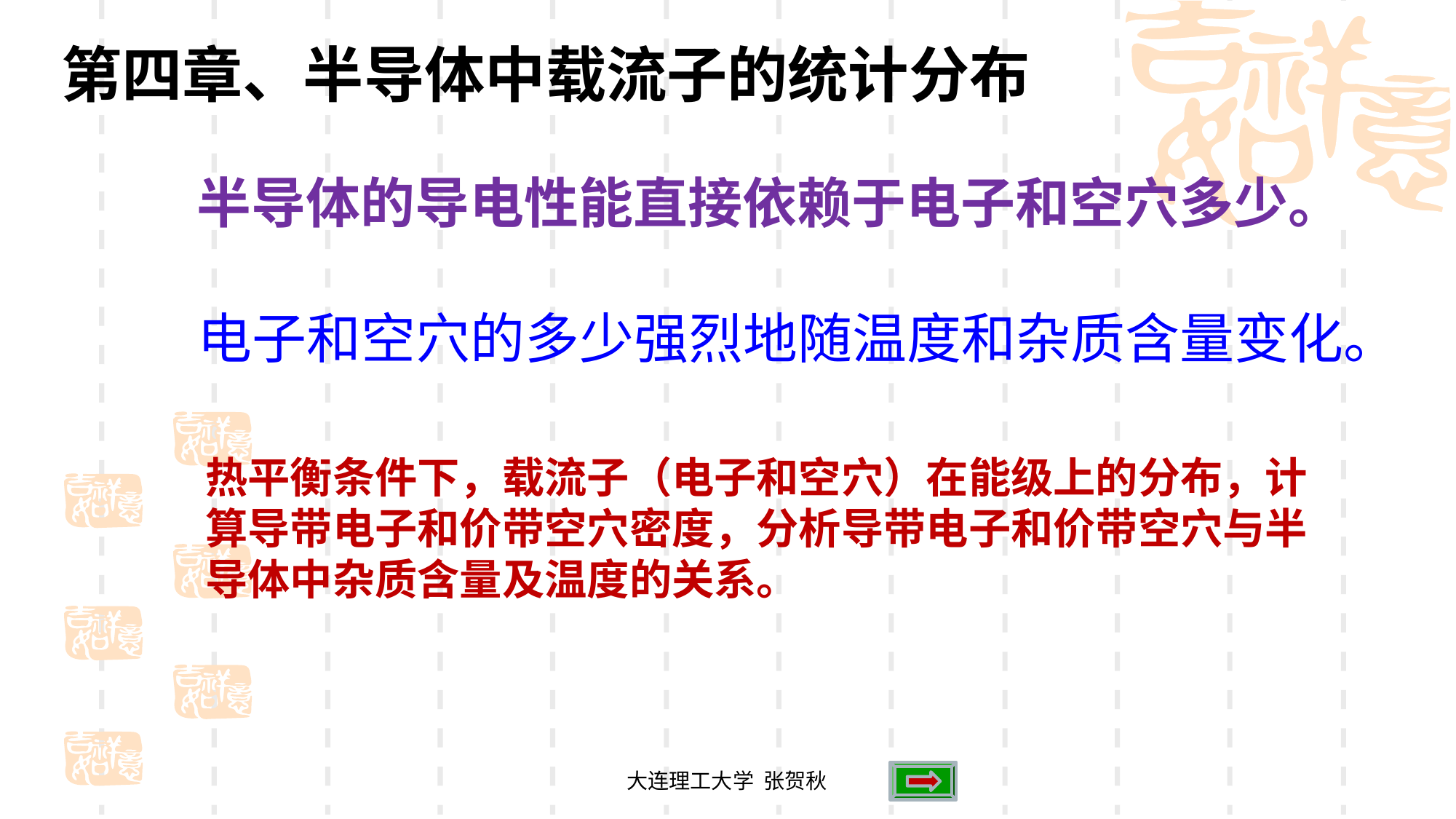

第四章、半导体中载流子的统计分布
半导体的导电性能直接依赖于电子和空穴多少。
电子和空穴的多少强烈地随温度和杂质含量变化。
热平衡条件下，载流子（电子和空穴）在能级上的分布，计算导带电子和价带空穴密度，分析导带电子和价带空穴与半导体中杂质含量及温度的关系。

大连理工大学  张贺秋